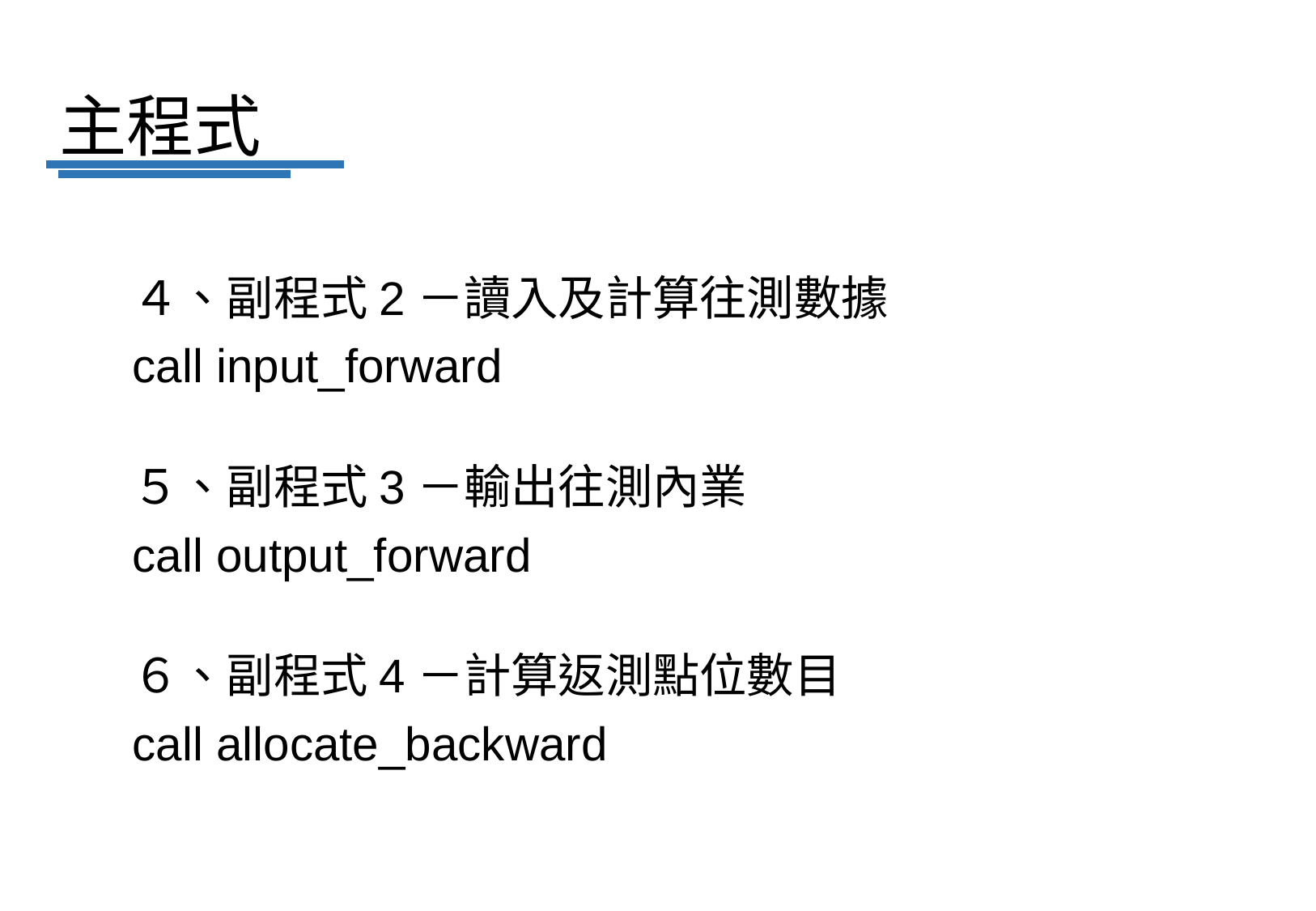

# 主程式

４、副程式2－讀入及計算往測數據
call input_forward

５、副程式3－輸出往測內業
call output_forward

６、副程式4－計算返測點位數目
call allocate_backward